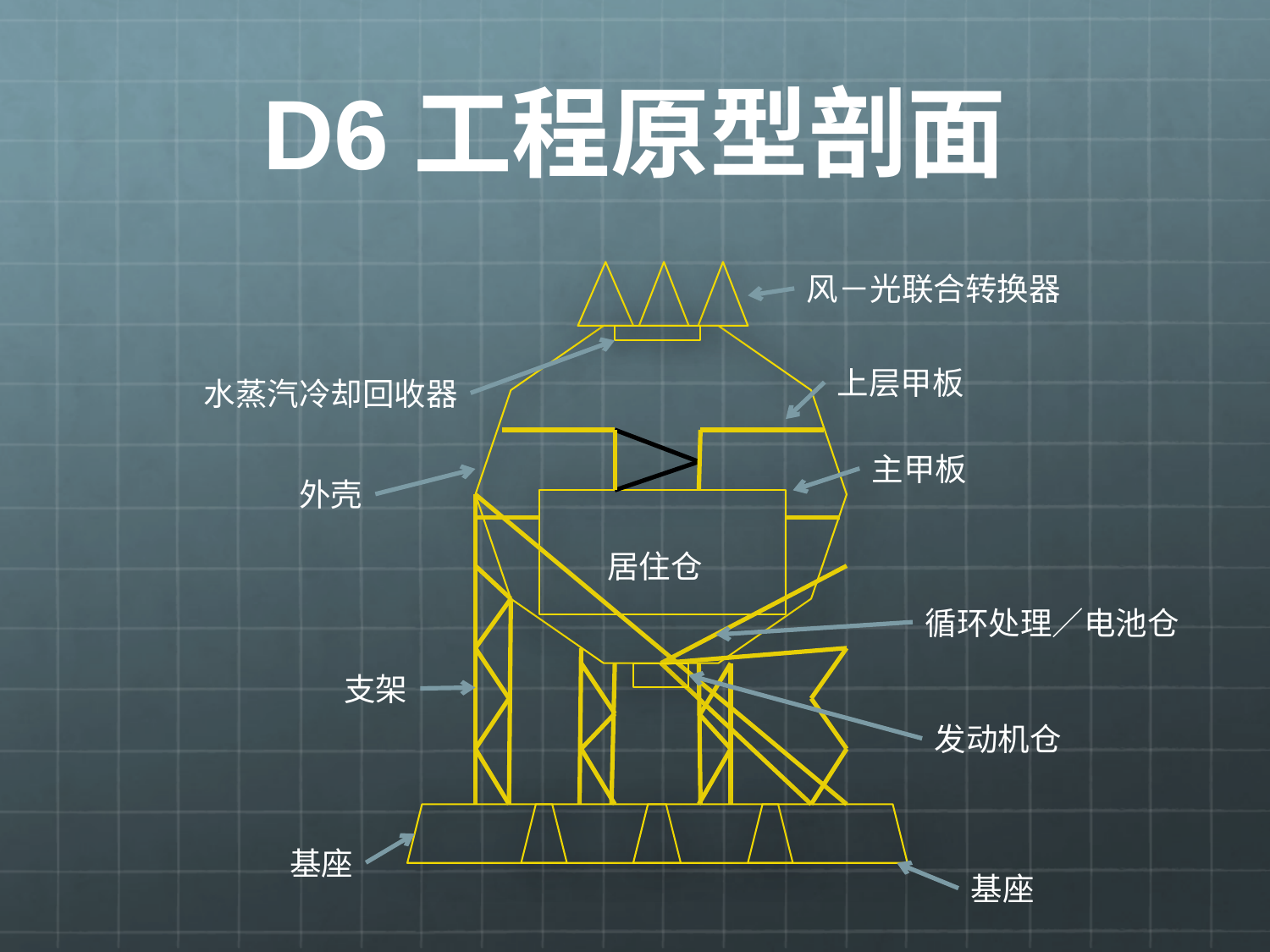

# D6工程原型剖面

风－光联合转换器

上层甲板
水蒸汽冷却回收器
主甲板
外壳

居住仓
循环处理／电池仓
支架

发动机仓

基座
基座